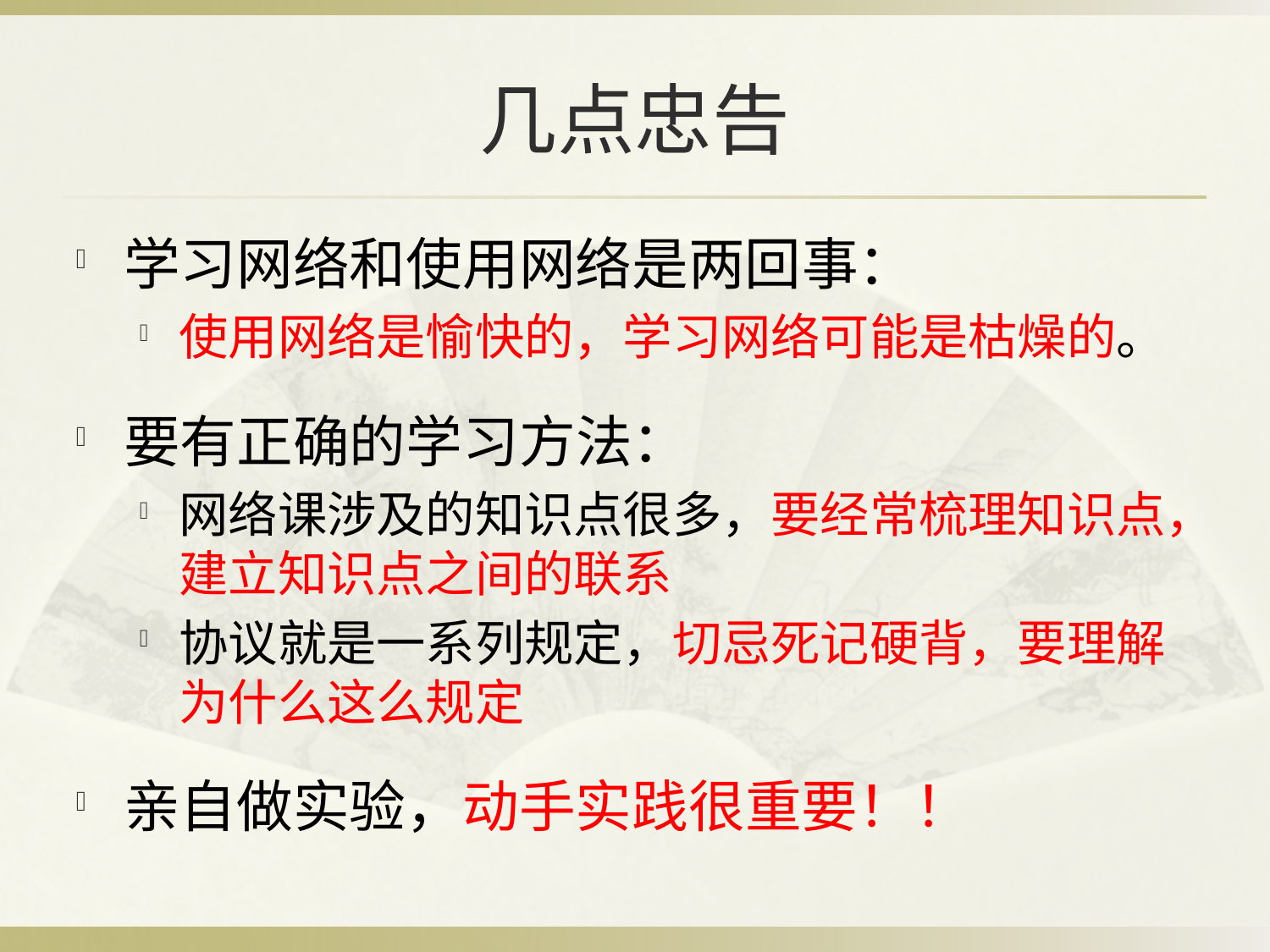

# 几点忠告
学习网络和使用网络是两回事：
使用网络是愉快的，学习网络可能是枯燥的。

要有正确的学习方法：
网络课涉及的知识点很多，要经常梳理知识点，建立知识点之间的联系
协议就是一系列规定，切忌死记硬背，要理解为什么这么规定

亲自做实验，动手实践很重要！！